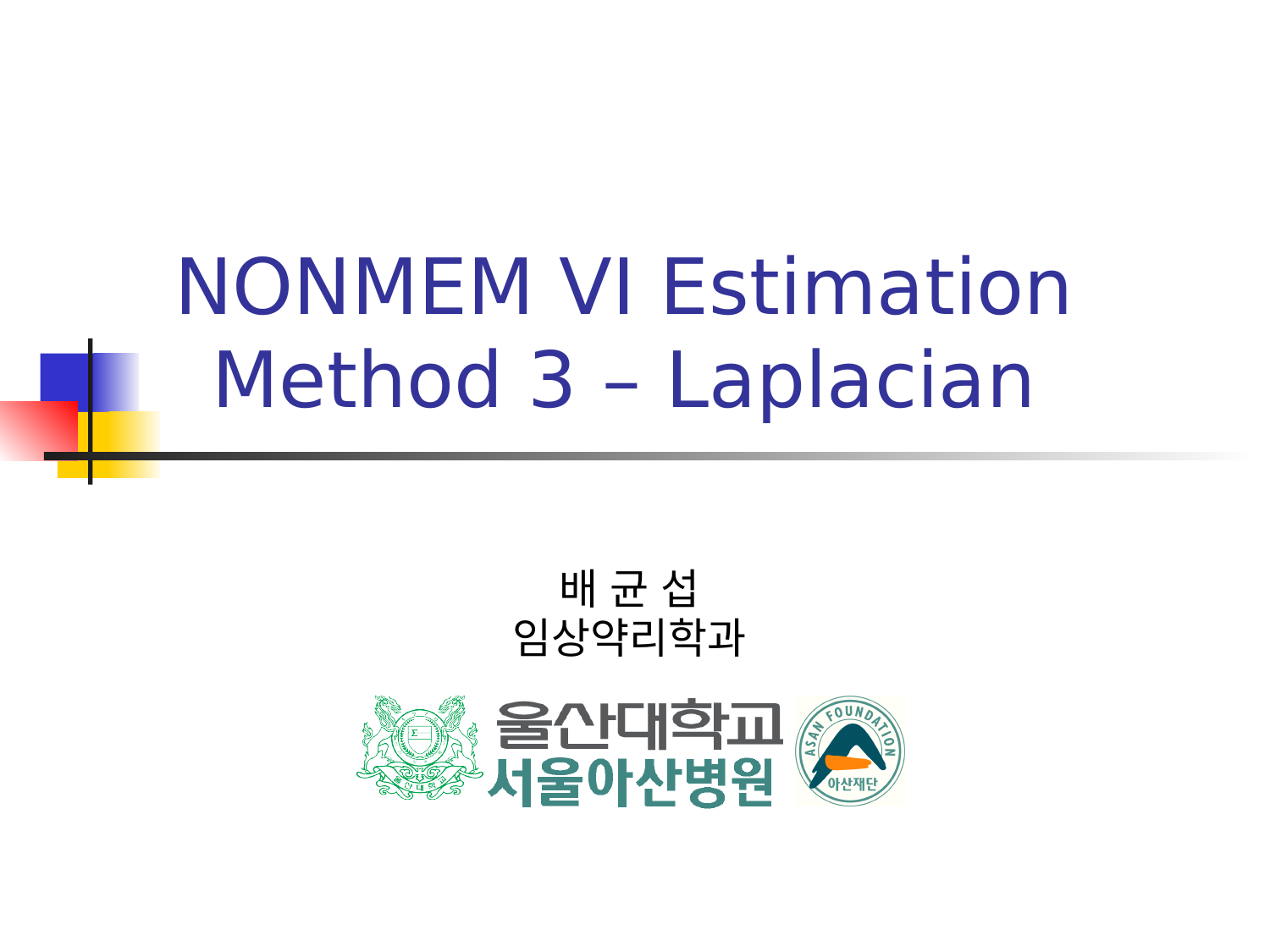

# NONMEM VI Estimation Method 3 – Laplacian
배 균 섭
임상약리학과